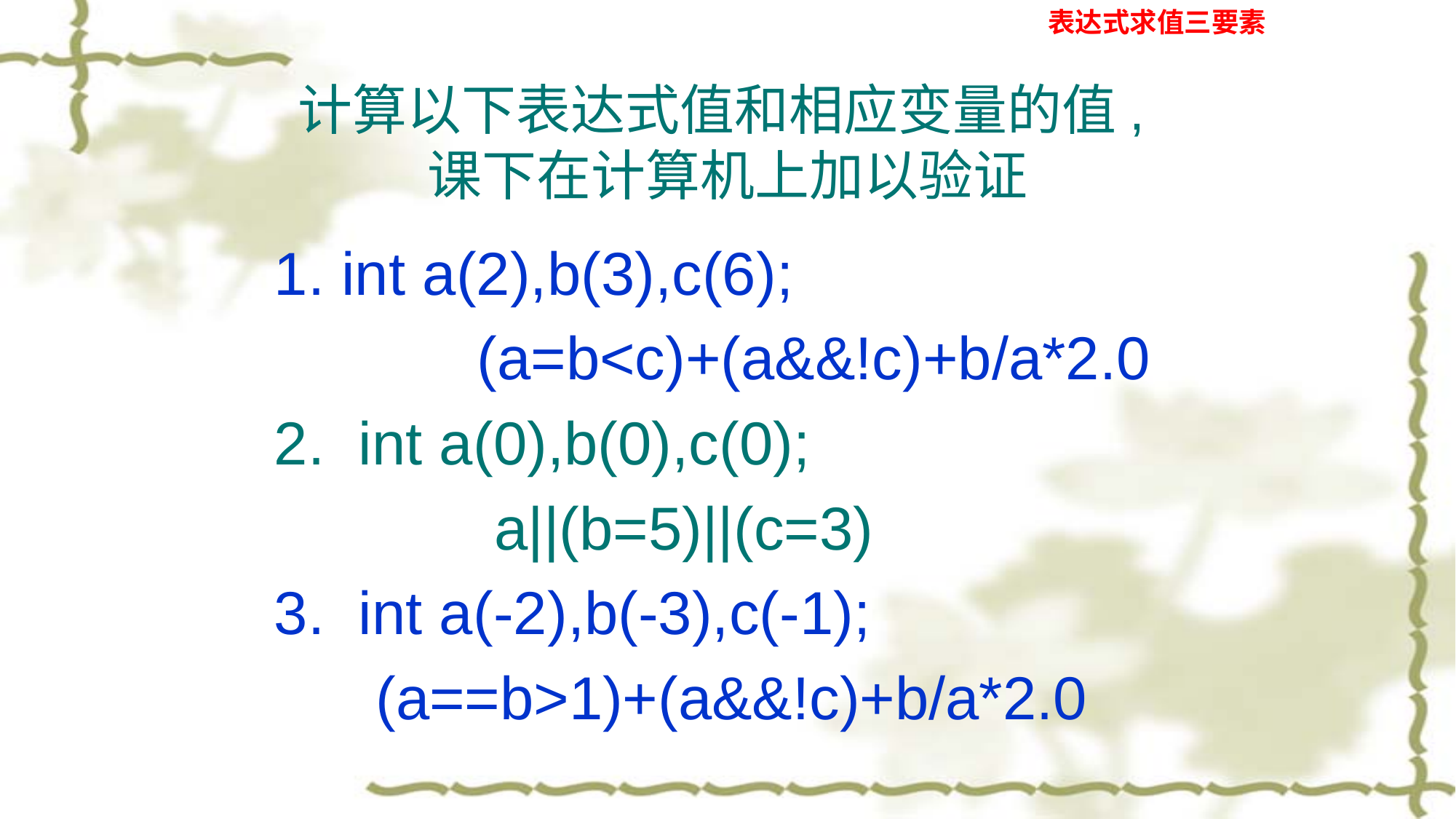

表达式求值三要素
# 计算以下表达式值和相应变量的值,课下在计算机上加以验证
1. int a(2),b(3),c(6);
            (a=b<c)+(a&&!c)+b/a*2.0
2.  int a(0),b(0),c(0);
             a||(b=5)||(c=3)
3.  int a(-2),b(-3),c(-1);
      (a==b>1)+(a&&!c)+b/a*2.0